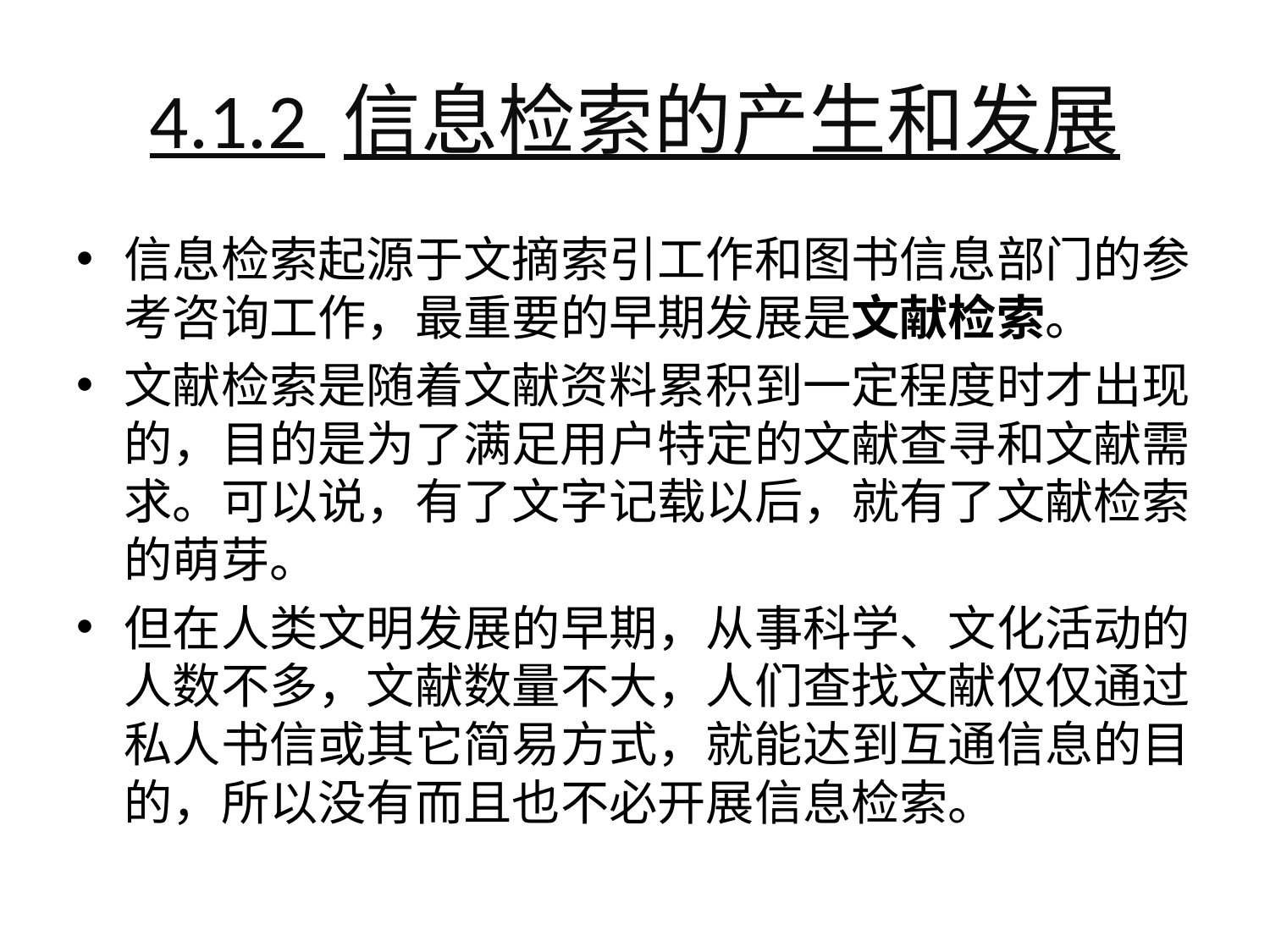

# 4.1.2 信息检索的产生和发展
信息检索起源于文摘索引工作和图书信息部门的参考咨询工作，最重要的早期发展是文献检索。
文献检索是随着文献资料累积到一定程度时才出现的，目的是为了满足用户特定的文献查寻和文献需求。可以说，有了文字记载以后，就有了文献检索的萌芽。
但在人类文明发展的早期，从事科学、文化活动的人数不多，文献数量不大，人们查找文献仅仅通过私人书信或其它简易方式，就能达到互通信息的目的，所以没有而且也不必开展信息检索。